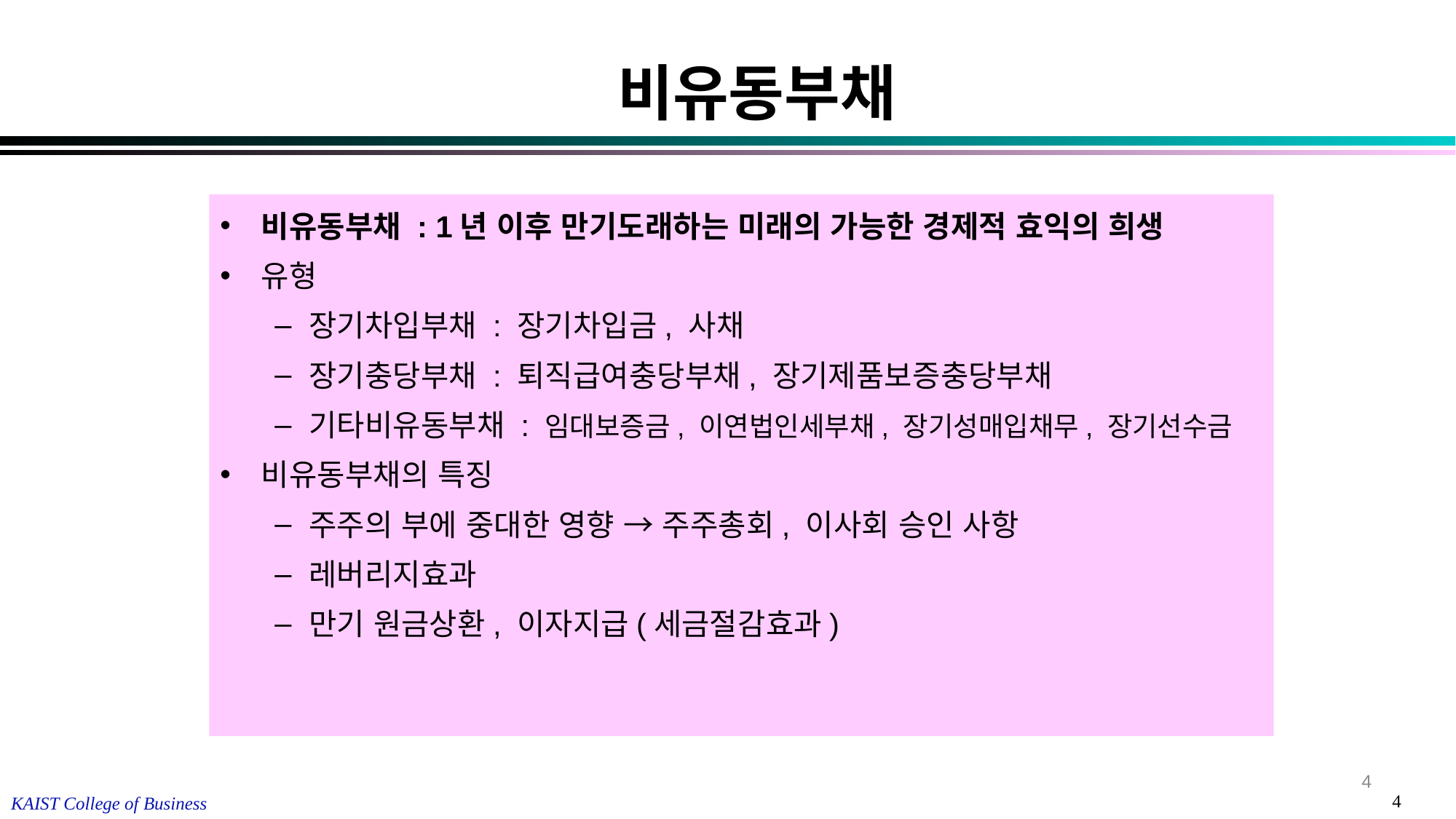

# 비유동부채
비유동부채 : 1년 이후 만기도래하는 미래의 가능한 경제적 효익의 희생
유형
장기차입부채 : 장기차입금, 사채
장기충당부채 : 퇴직급여충당부채, 장기제품보증충당부채
기타비유동부채 : 임대보증금, 이연법인세부채, 장기성매입채무, 장기선수금
비유동부채의 특징
주주의 부에 중대한 영향 → 주주총회, 이사회 승인 사항
레버리지효과
만기 원금상환, 이자지급(세금절감효과)
4